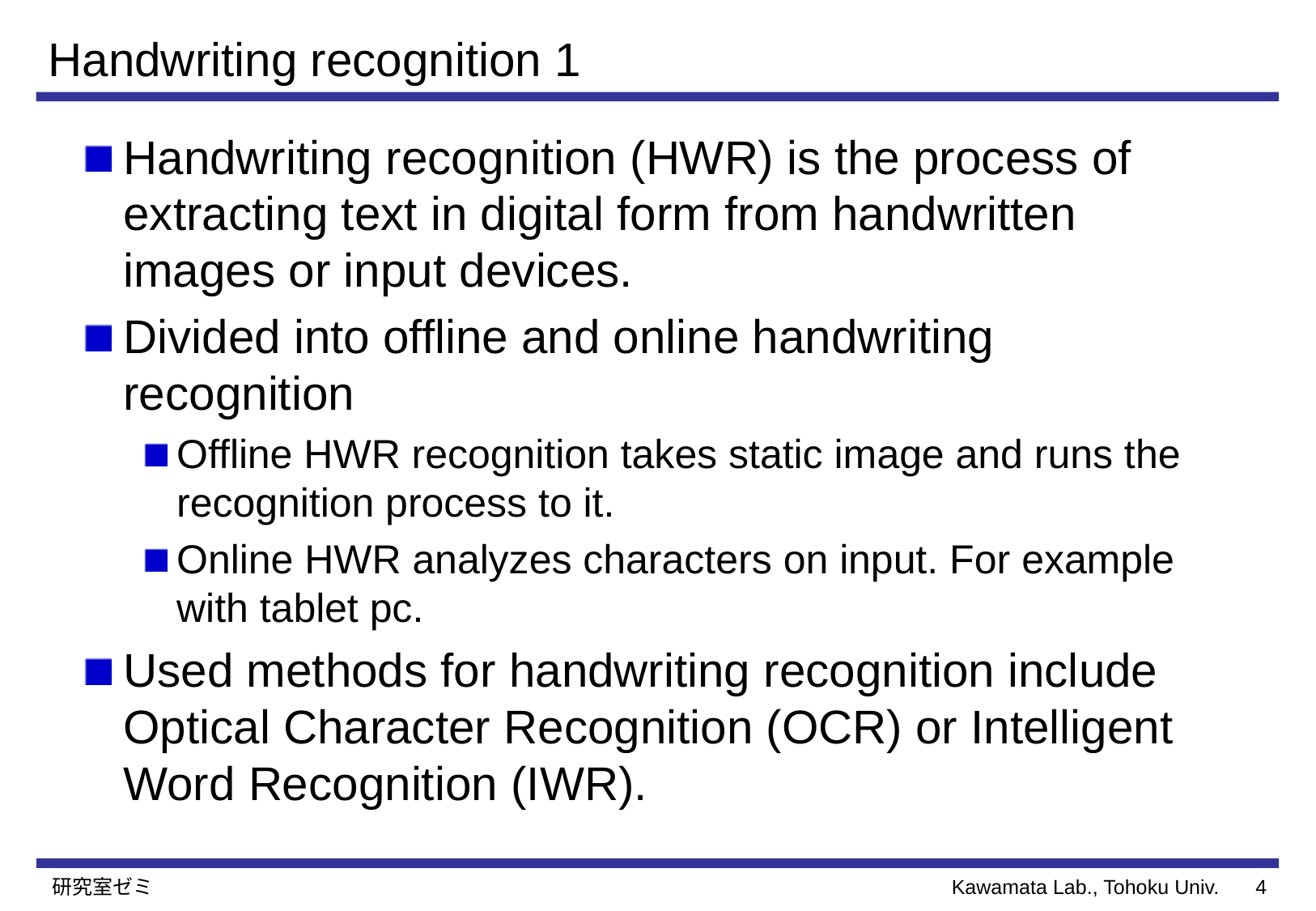

# Handwriting recognition 1
Handwriting recognition (HWR) is the process of extracting text in digital form from handwritten images or input devices.
Divided into offline and online handwriting recognition
Offline HWR recognition takes static image and runs the recognition process to it.
Online HWR analyzes characters on input. For example with tablet pc.
Used methods for handwriting recognition include Optical Character Recognition (OCR) or Intelligent Word Recognition (IWR).
研究室ゼミ
4